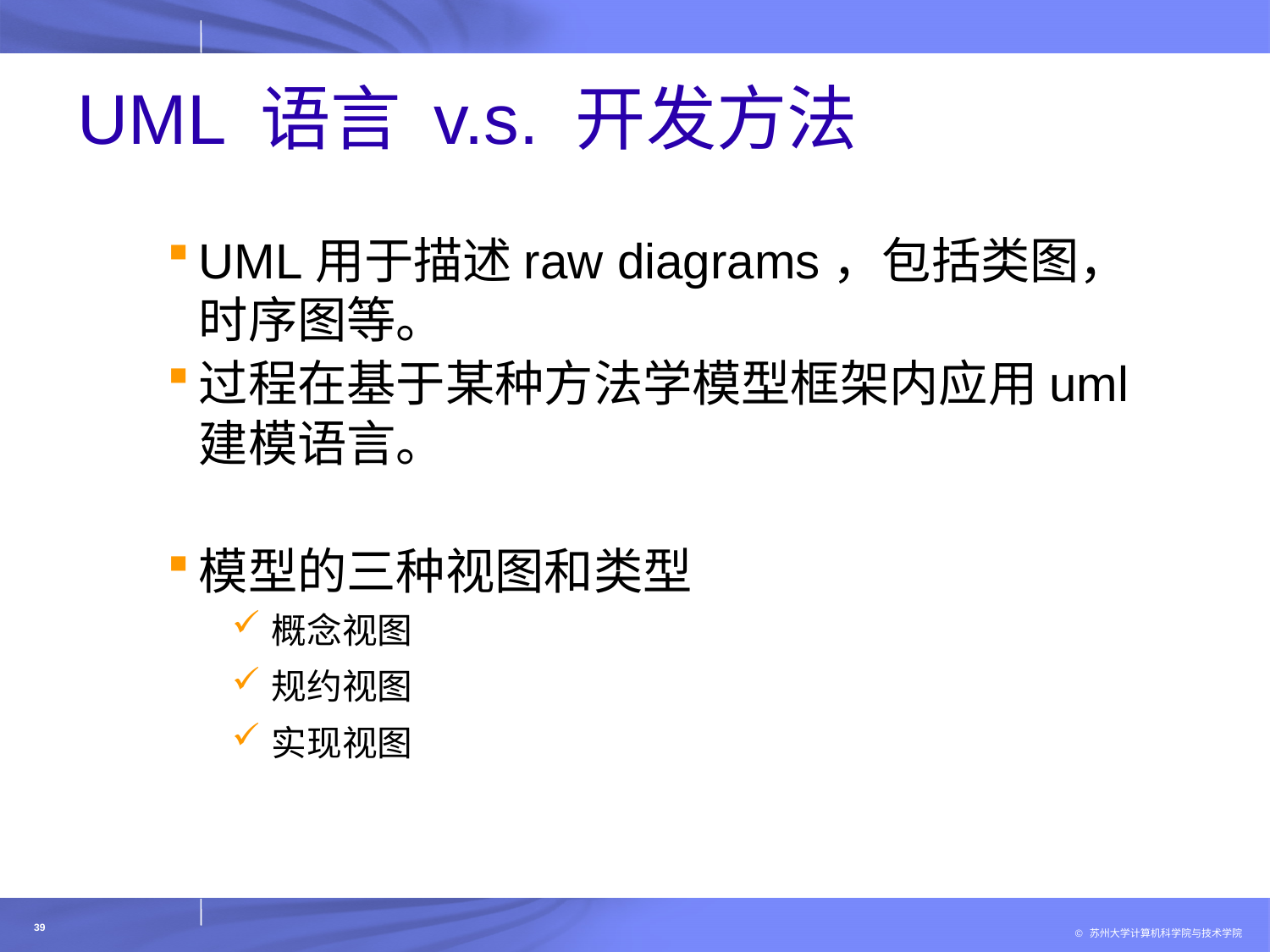

# UML 语言 v.s. 开发方法
UML用于描述raw diagrams，包括类图，时序图等。
过程在基于某种方法学模型框架内应用uml建模语言。

模型的三种视图和类型
概念视图
规约视图
实现视图
39